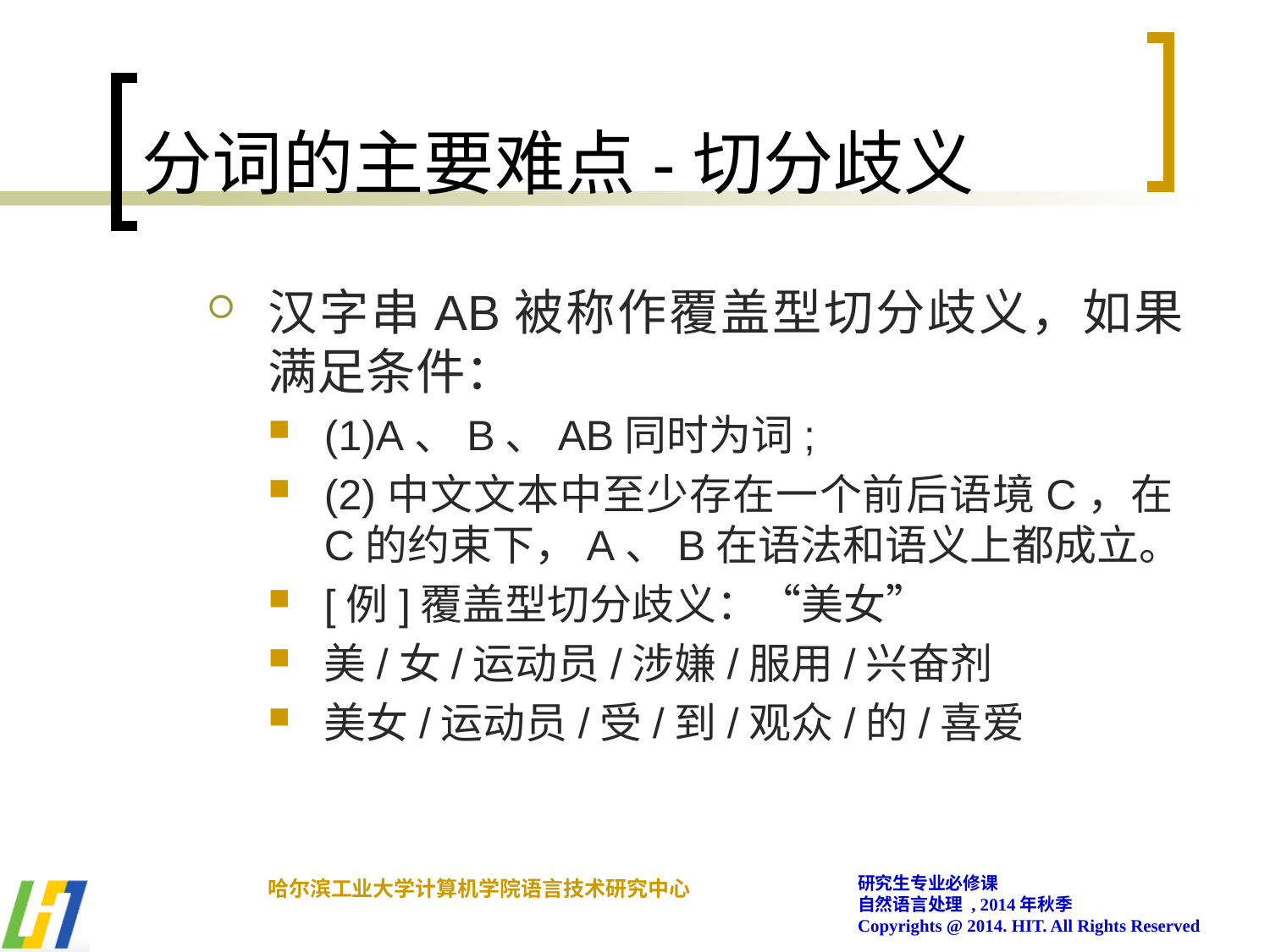

# 分词的主要难点-切分歧义
汉字串AB被称作覆盖型切分歧义，如果满足条件：
(1)A、B、AB同时为词;
(2)中文文本中至少存在一个前后语境C，在C的约束下，A、B在语法和语义上都成立。
[例]覆盖型切分歧义：“美女”
美/女/运动员/涉嫌/服用/兴奋剂
美女/运动员/受/到/观众/的/喜爱
研究生专业必修课
自然语言处理 , 2014年秋季
Copyrights @ 2014. HIT. All Rights Reserved
哈尔滨工业大学计算机学院语言技术研究中心